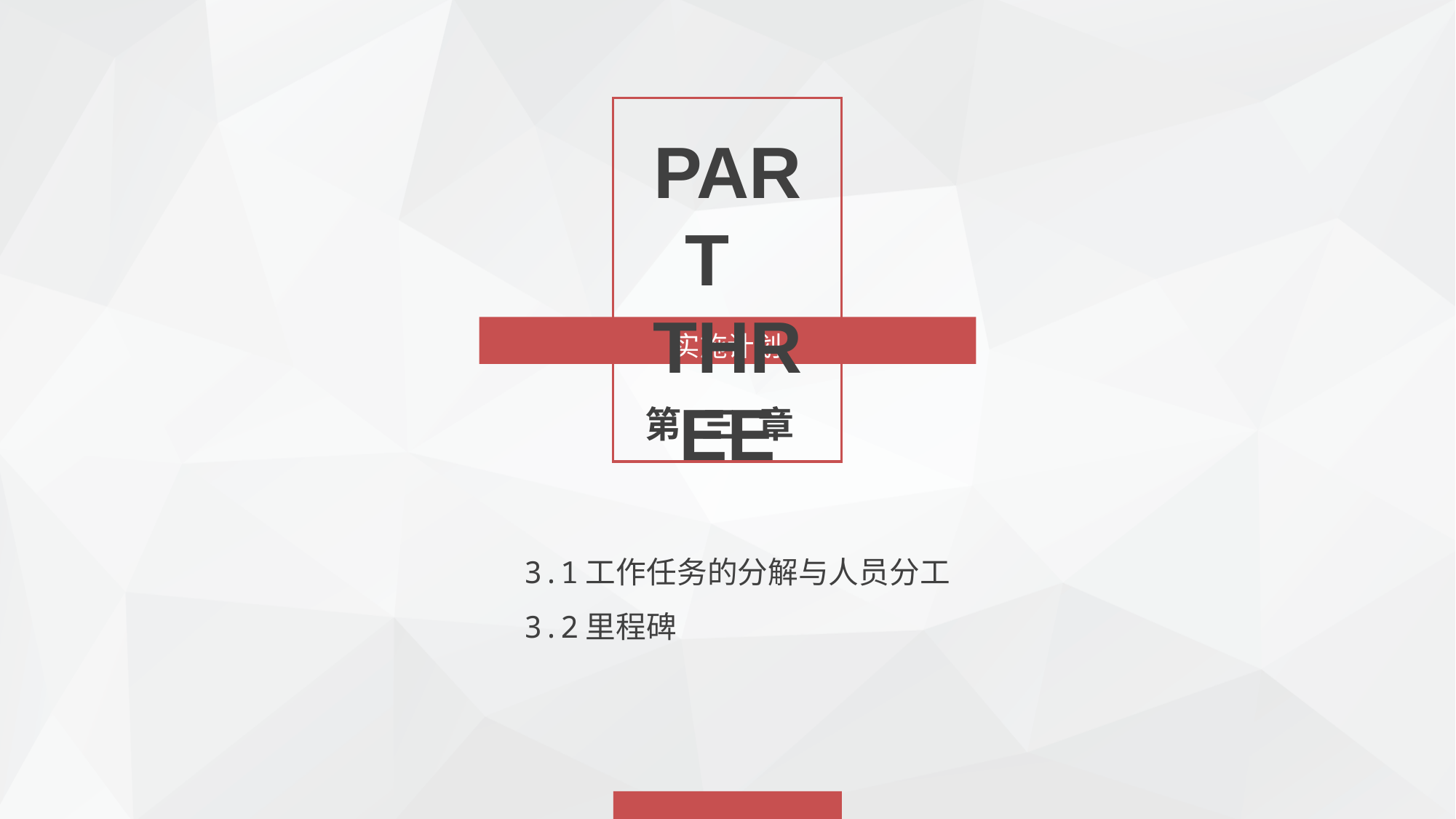

PART   THREE
实施计划

第 三 章
3.1工作任务的分解与人员分工
3.2里程碑